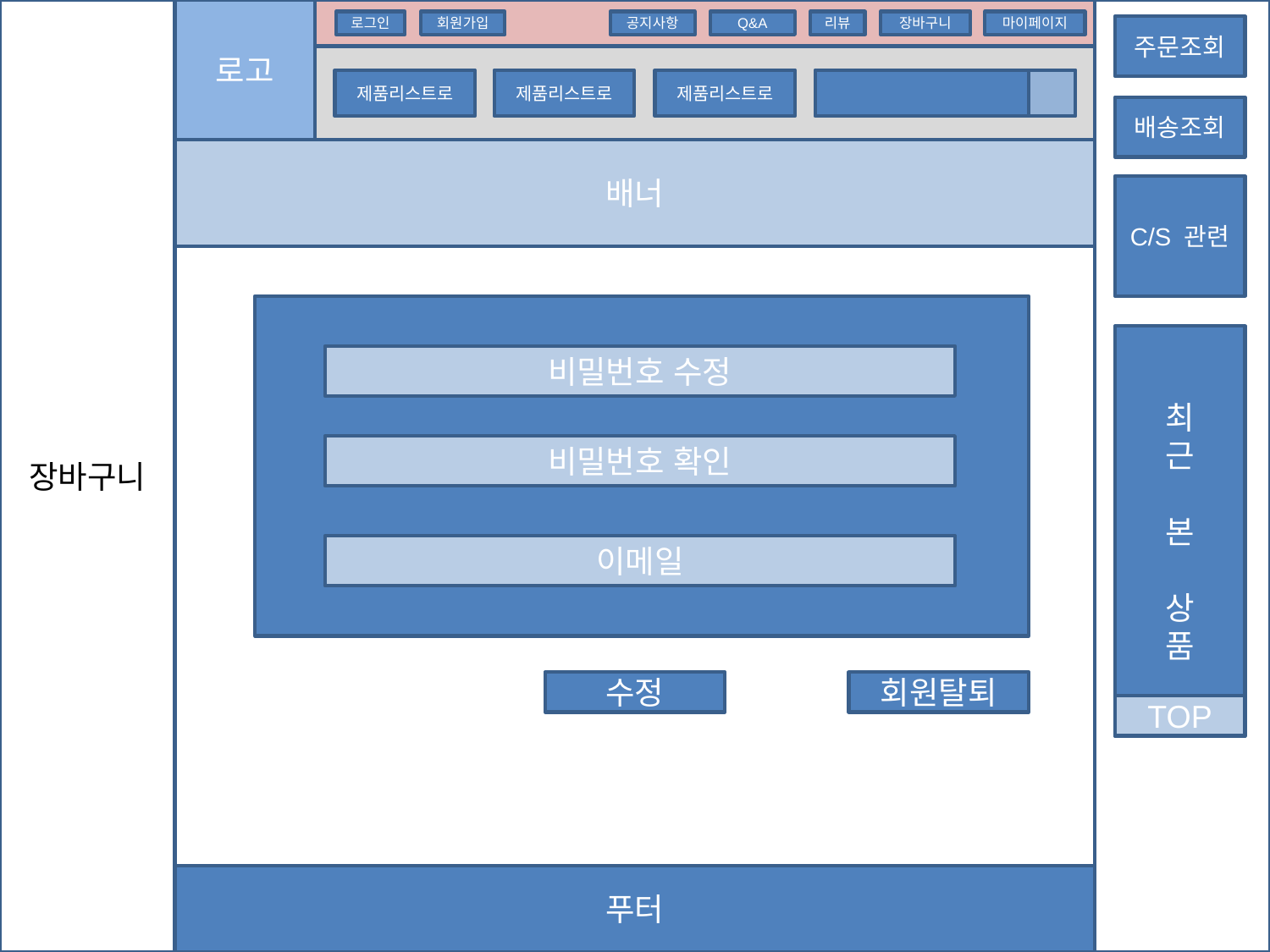

장바구니

로고

로그인
회원가입
공지사항
Q&A
리뷰
장바구니
마이페이지
제품리스트로
제품리스트로
제품리스트로

주문조회

배송조회
배너
C/S 관련

최
근

본

상
품
비밀번호 수정
비밀번호 확인
이메일
수정
회원탈퇴
TOP
푸터